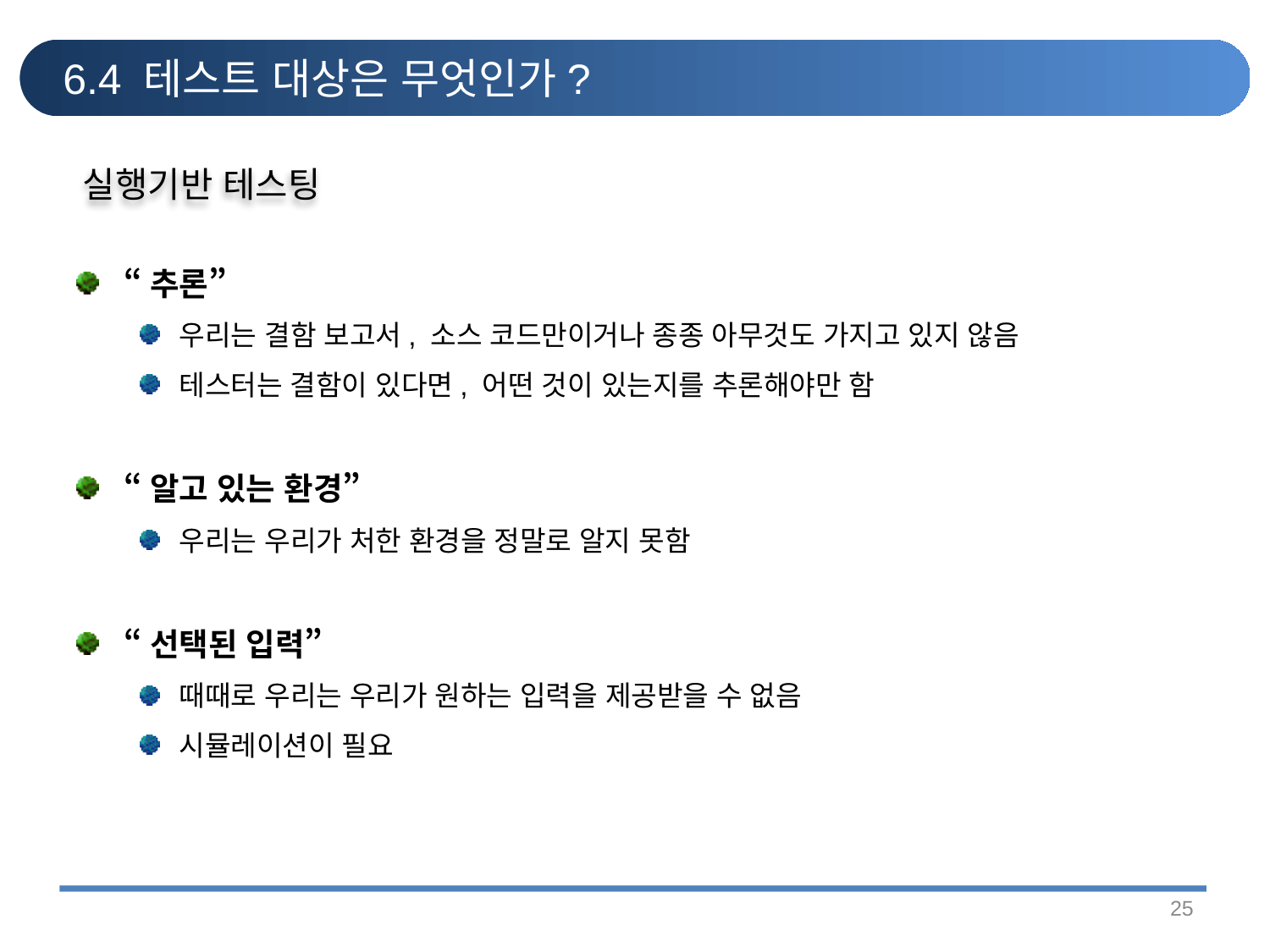

# 6.4 테스트 대상은 무엇인가?
실행기반 테스팅
“추론”
우리는 결함 보고서, 소스 코드만이거나 종종 아무것도 가지고 있지 않음
테스터는 결함이 있다면, 어떤 것이 있는지를 추론해야만 함

“알고 있는 환경”
우리는 우리가 처한 환경을 정말로 알지 못함

“선택된 입력”
때때로 우리는 우리가 원하는 입력을 제공받을 수 없음
시뮬레이션이 필요
25